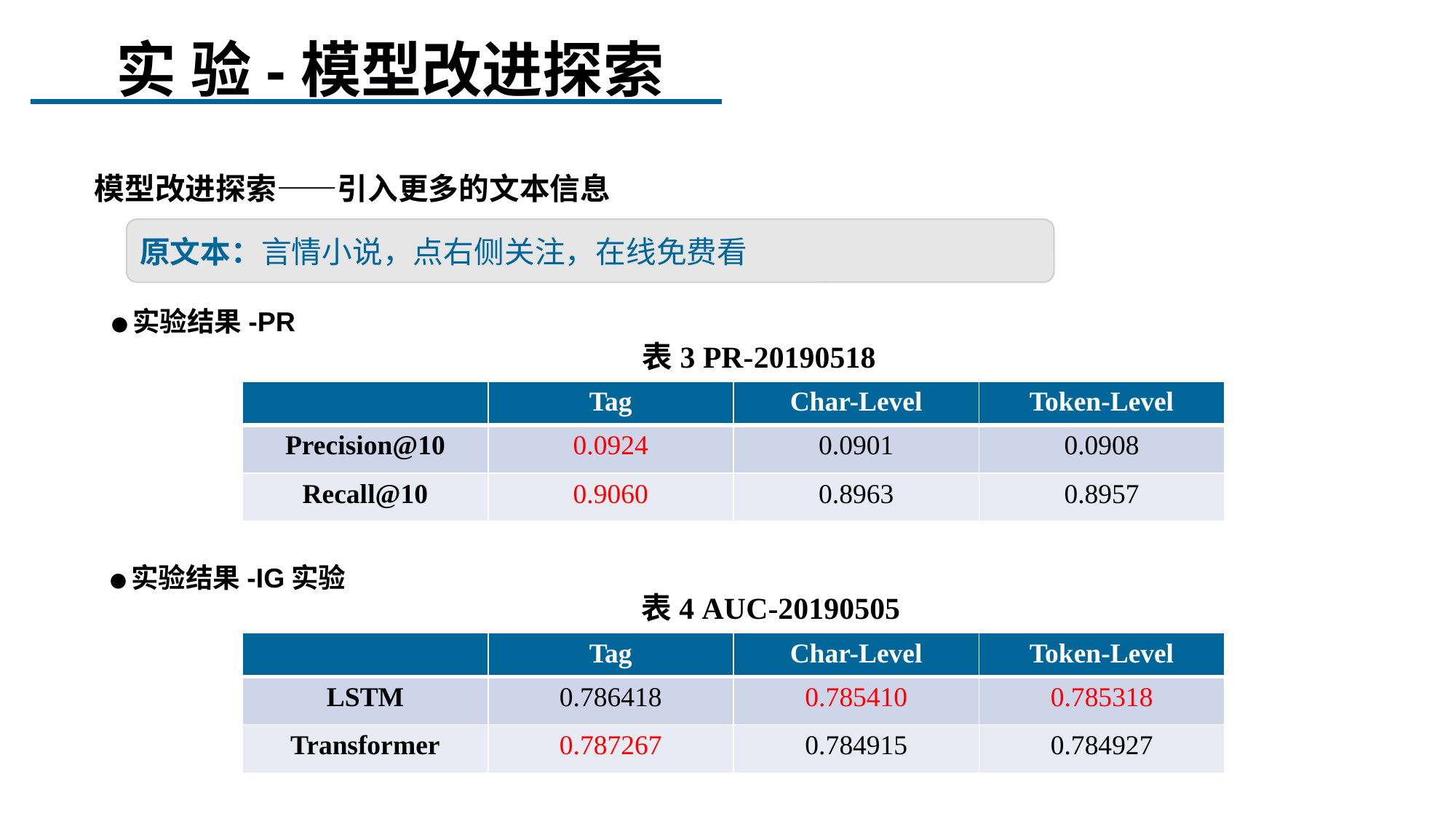

实 验-模型改进探索
模型改进探索——引入更多的文本信息

原文本：言情小说，点右侧关注，在线免费看
●实验结果-PR
表3 PR-20190518
|  | Tag | Char-Level | Token-Level |
| --- | --- | --- | --- |
| Precision@10 | 0.0924 | 0.0901 | 0.0908 |
| Recall@10 | 0.9060 | 0.8963 | 0.8957 |
●实验结果-IG实验
表4 AUC-20190505
|  | Tag | Char-Level | Token-Level |
| --- | --- | --- | --- |
| LSTM | 0.786418 | 0.785410 | 0.785318 |
| Transformer | 0.787267 | 0.784915 | 0.784927 |